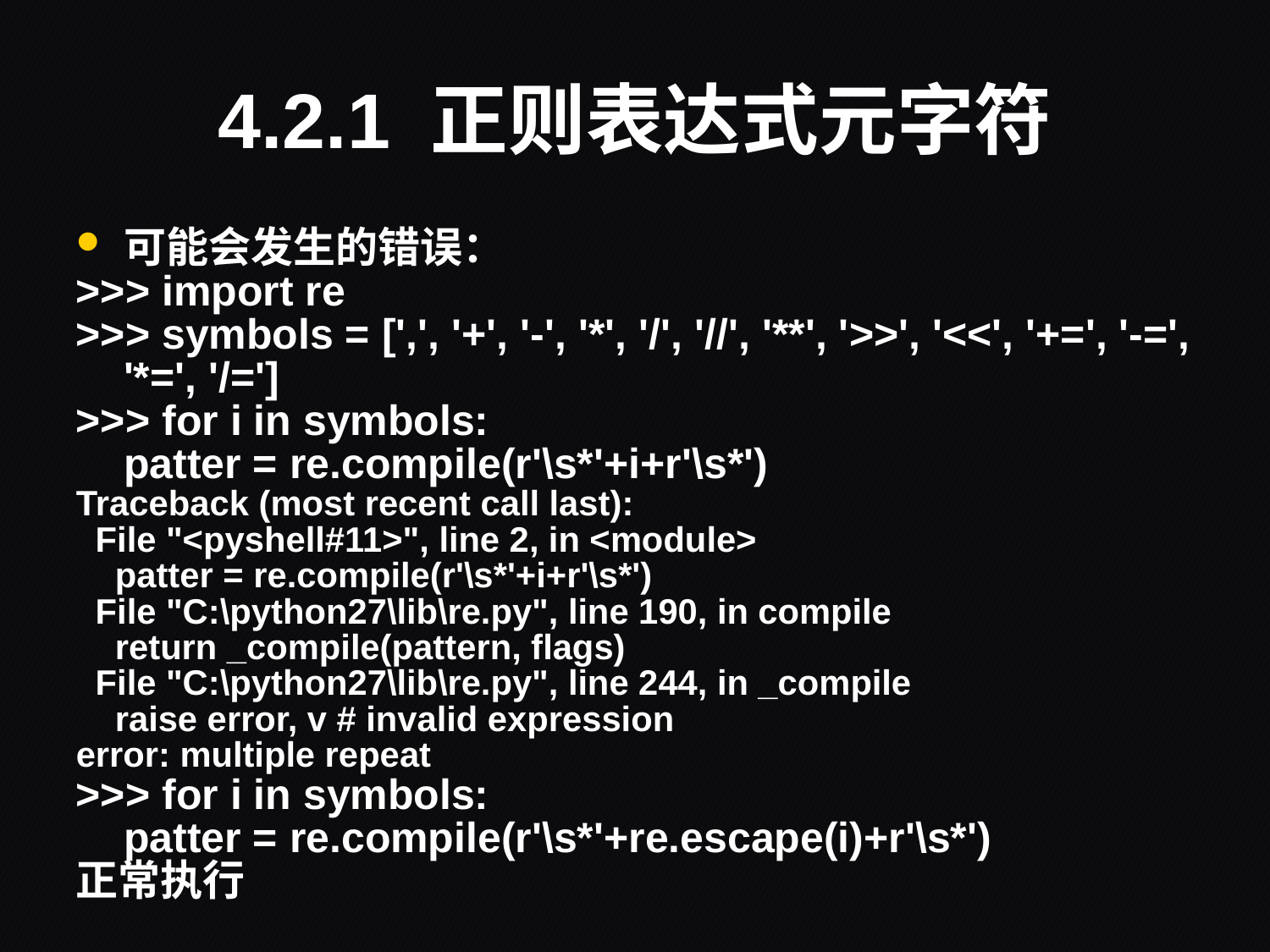

# 4.2.1 正则表达式元字符
可能会发生的错误：
>>> import re
>>> symbols = [',', '+', '-', '*', '/', '//', '**', '>>', '<<', '+=', '-=', '*=', '/=']
>>> for i in symbols:
	patter = re.compile(r'\s*'+i+r'\s*')
Traceback (most recent call last):
  File "<pyshell#11>", line 2, in <module>
    patter = re.compile(r'\s*'+i+r'\s*')
  File "C:\python27\lib\re.py", line 190, in compile
    return _compile(pattern, flags)
  File "C:\python27\lib\re.py", line 244, in _compile
    raise error, v # invalid expression
error: multiple repeat
>>> for i in symbols:
	patter = re.compile(r'\s*'+re.escape(i)+r'\s*')
正常执行